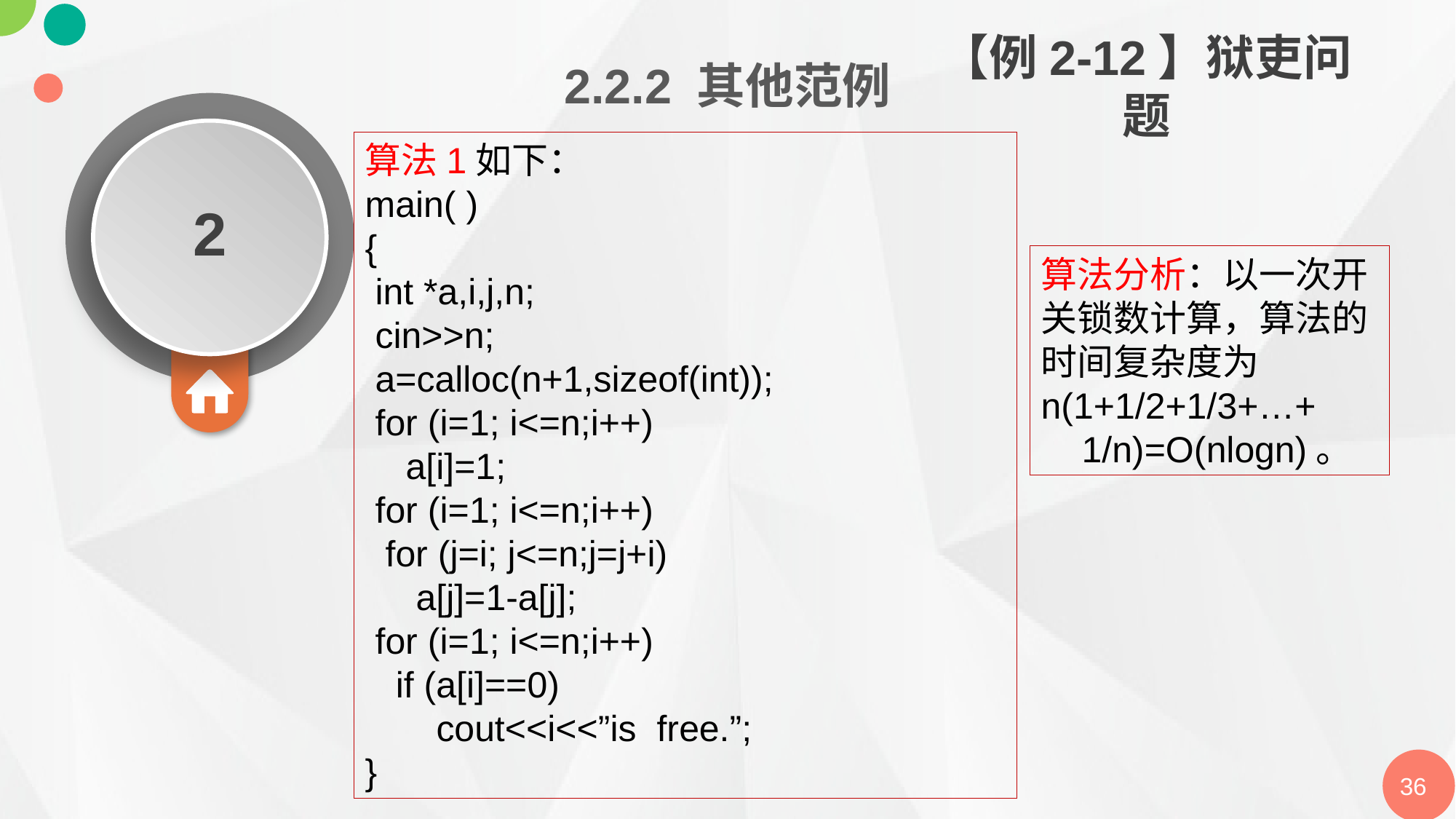

【例2-12】狱吏问题
2.2.2 其他范例

算法1如下：
main( )
{
 int *a,i,j,n;
 cin>>n;
 a=calloc(n+1,sizeof(int));
 for (i=1; i<=n;i++)
    a[i]=1;
 for (i=1; i<=n;i++)
  for (j=i; j<=n;j=j+i)
     a[j]=1-a[j];
 for (i=1; i<=n;i++)
   if (a[i]==0)
       cout<<i<<”is  free.”;
}
2
算法分析：以一次开关锁数计算，算法的时间复杂度为n(1+1/2+1/3+…+
    1/n)=O(nlogn)。